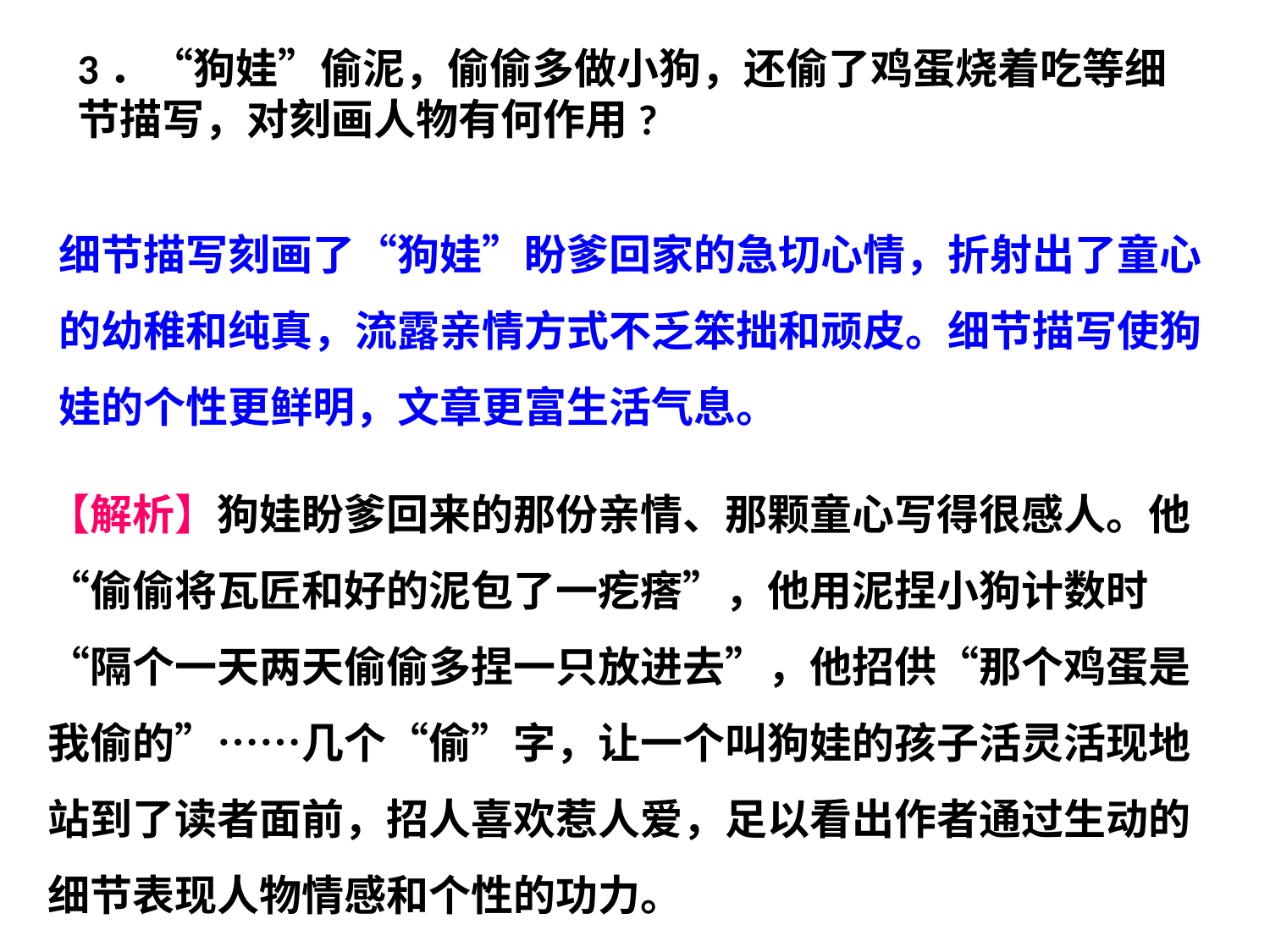

3．“狗娃”偷泥，偷偷多做小狗，还偷了鸡蛋烧着吃等细节描写，对刻画人物有何作用?
细节描写刻画了“狗娃”盼爹回家的急切心情，折射出了童心的幼稚和纯真，流露亲情方式不乏笨拙和顽皮。细节描写使狗娃的个性更鲜明，文章更富生活气息。
【解析】狗娃盼爹回来的那份亲情、那颗童心写得很感人。他“偷偷将瓦匠和好的泥包了一疙瘩”，他用泥捏小狗计数时“隔个一天两天偷偷多捏一只放进去”，他招供“那个鸡蛋是我偷的”……几个“偷”字，让一个叫狗娃的孩子活灵活现地站到了读者面前，招人喜欢惹人爱，足以看出作者通过生动的细节表现人物情感和个性的功力。